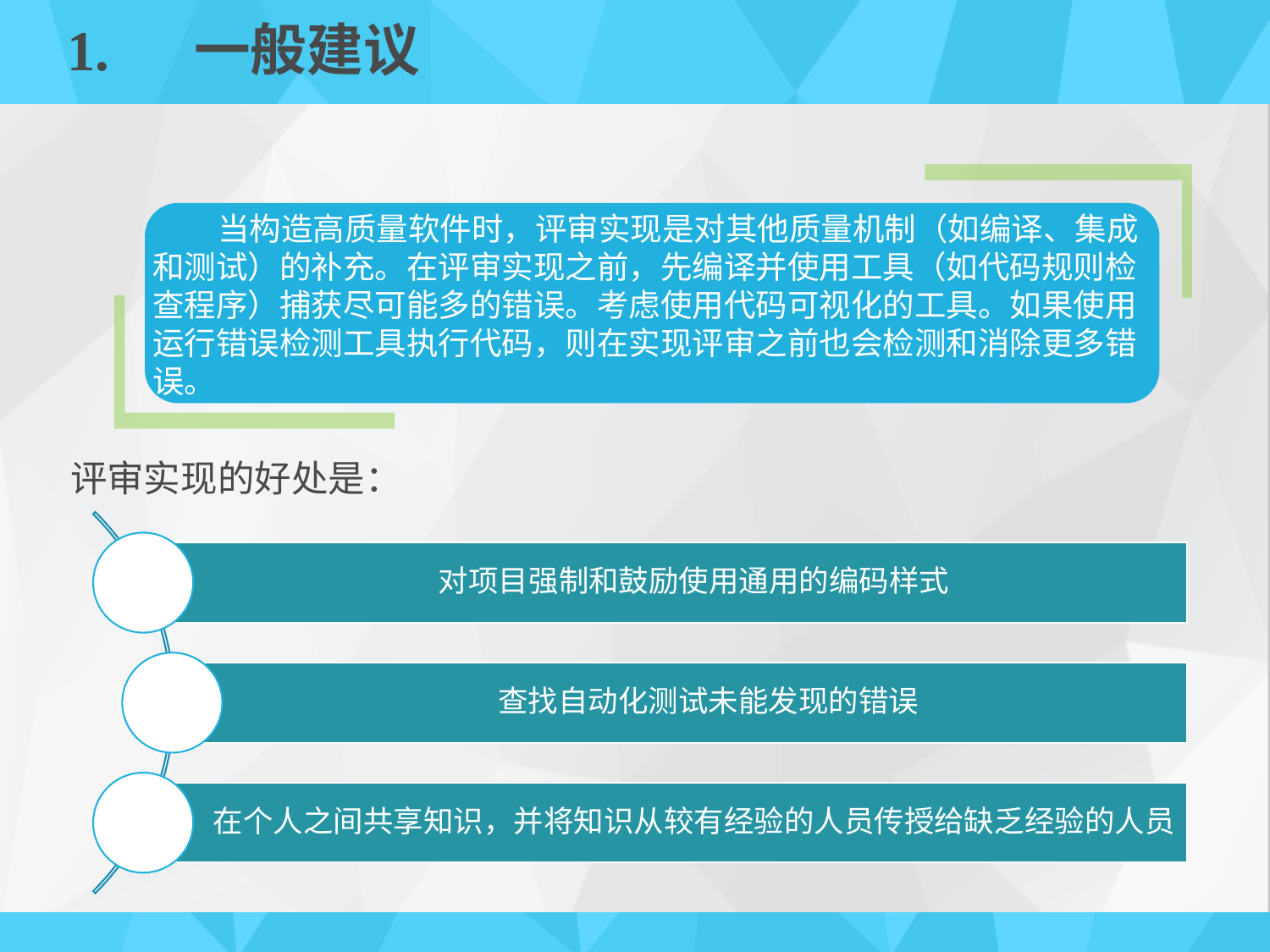

# 1.	一般建议

        当构造高质量软件时，评审实现是对其他质量机制（如编译、集成和测试）的补充。在评审实现之前，先编译并使用工具（如代码规则检查程序）捕获尽可能多的错误。考虑使用代码可视化的工具。如果使用运行错误检测工具执行代码，则在实现评审之前也会检测和消除更多错误。

评审实现的好处是：
对项目强制和鼓励使用通用的编码样式
查找自动化测试未能发现的错误
在个人之间共享知识，并将知识从较有经验的人员传授给缺乏经验的人员